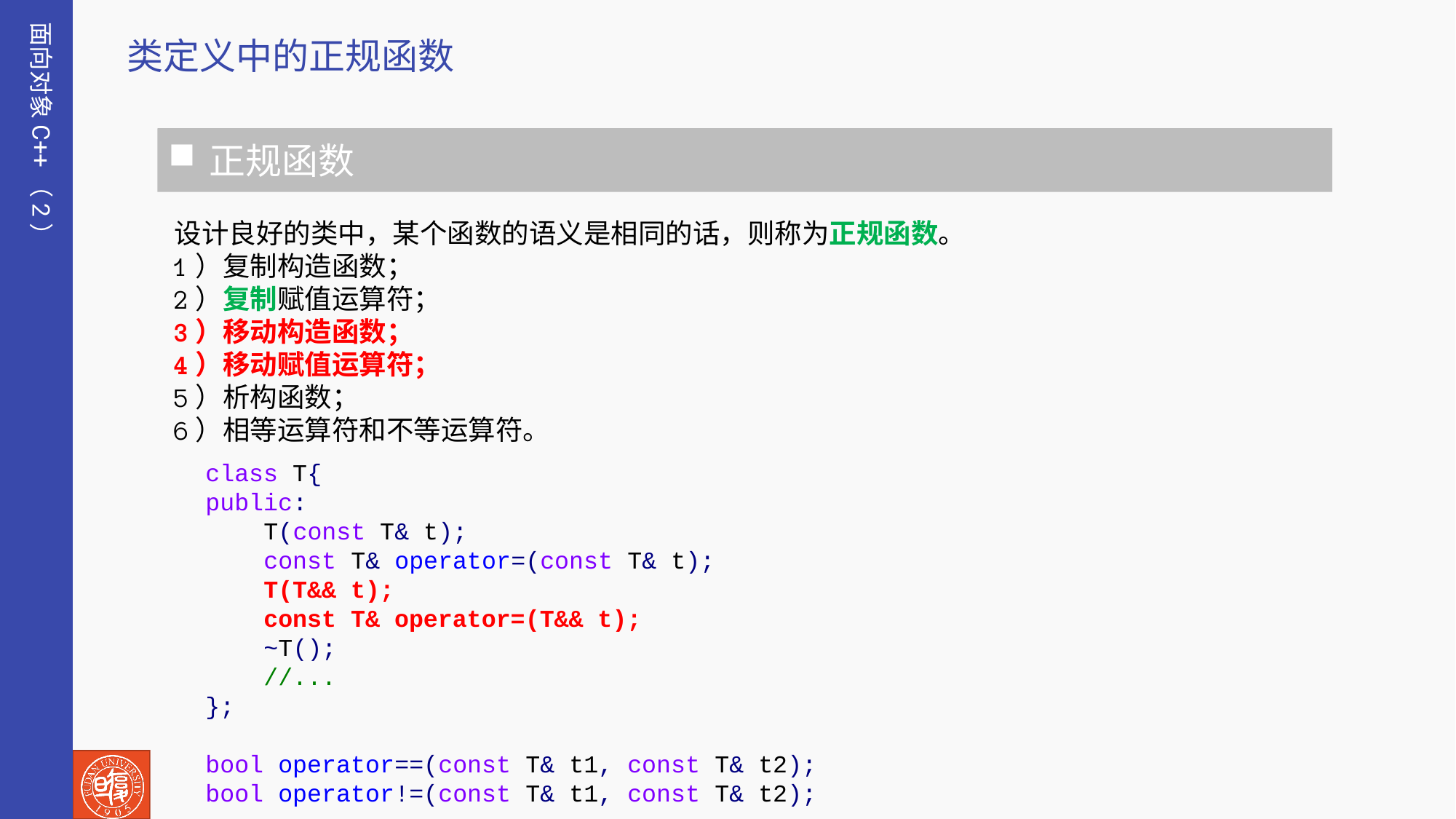

面向对象C++（2）
类定义中的正规函数
正规函数
设计良好的类中，某个函数的语义是相同的话，则称为正规函数。
1）复制构造函数；
2）复制赋值运算符；
3）移动构造函数；
4）移动赋值运算符；
5）析构函数；
6）相等运算符和不等运算符。
class T{
public:
    T(const T& t);
    const T& operator=(const T& t);
    T(T&& t);
    const T& operator=(T&& t);
    ~T();
    //...
};

bool operator==(const T& t1, const T& t2);
bool operator!=(const T& t1, const T& t2);